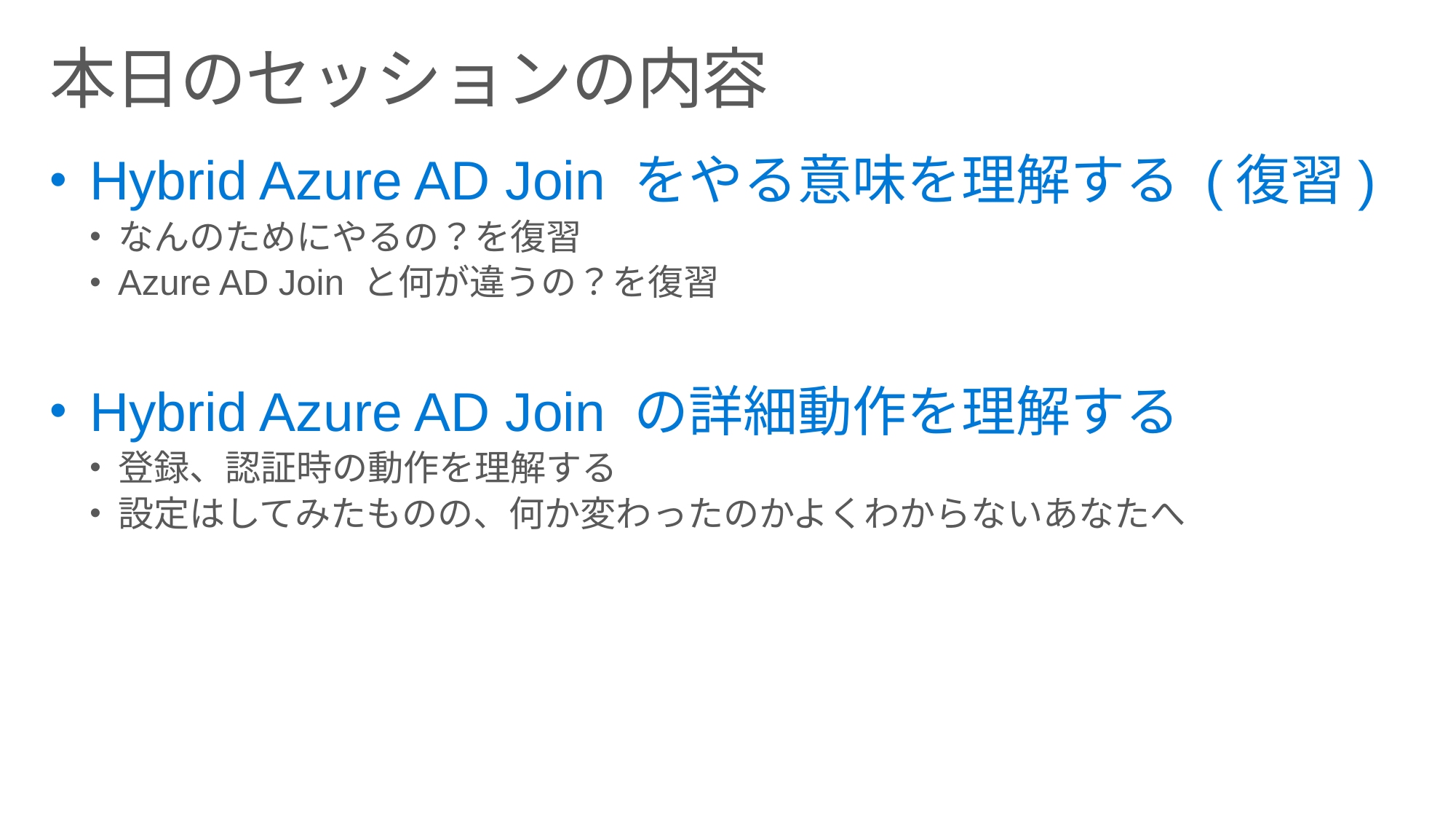

# 本日のセッションの内容
Hybrid Azure AD Join をやる意味を理解する (復習)
なんのためにやるの？を復習
Azure AD Join と何が違うの？を復習

Hybrid Azure AD Join の詳細動作を理解する
登録、認証時の動作を理解する
設定はしてみたものの、何か変わったのかよくわからないあなたへ